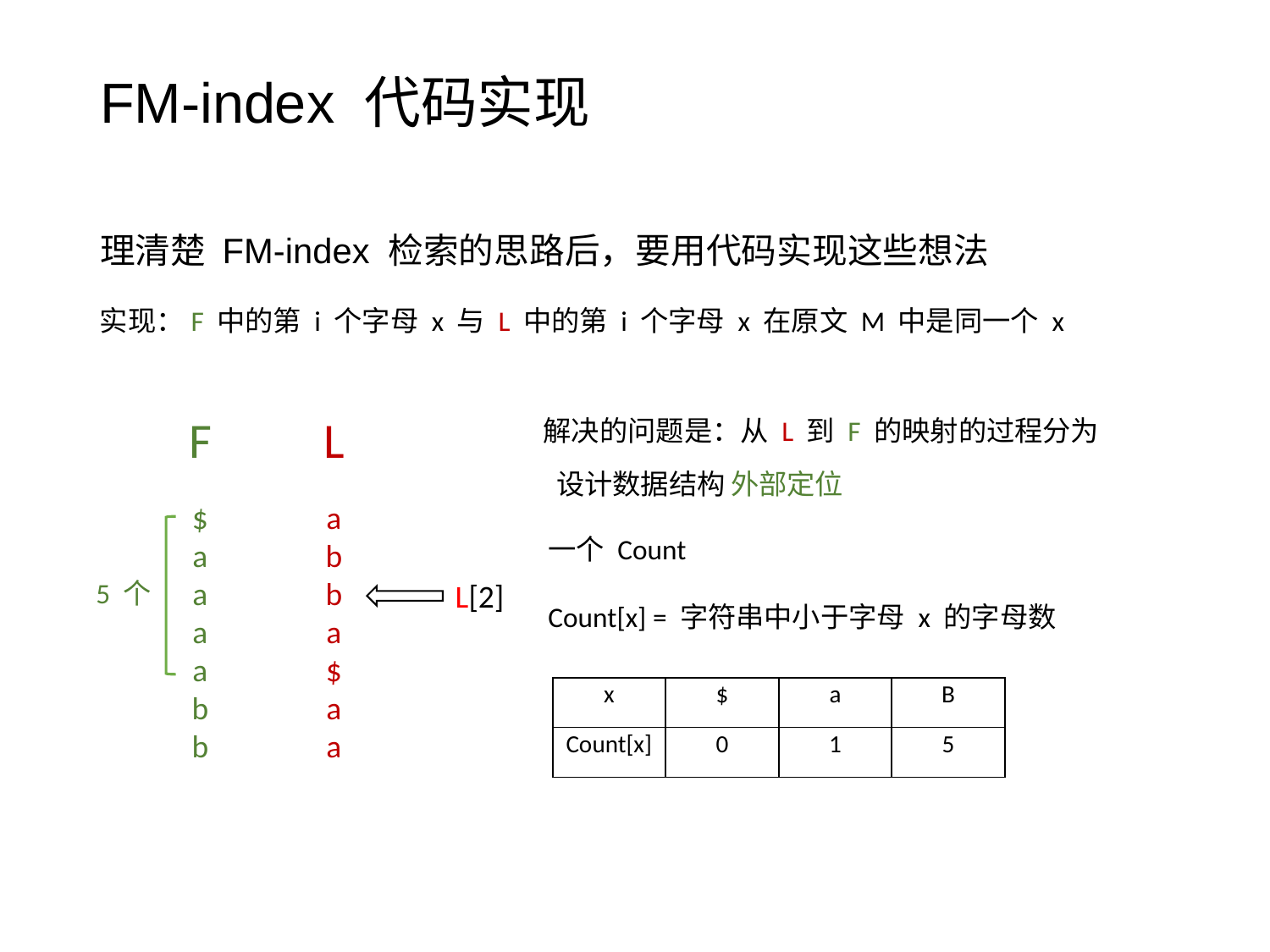

# FM-index 代码实现
理清楚 FM-index 检索的思路后，要用代码实现这些想法
实现：F 中的第 i 个字母 x 与 L 中的第 i 个字母 x 在原文 M 中是同一个 x
L

a
b
b
a
$
a
a
F

$
a
a
a
a
b
b
解决的问题是：从 L 到 F 的映射的过程分为

设计数据结构
外部定位

一个 Count

Count[x] = 字符串中小于字母 x 的字母数
5 个
L[2]

| x | $ | a | B |
| --- | --- | --- | --- |
| Count[x] | 0 | 1 | 5 |